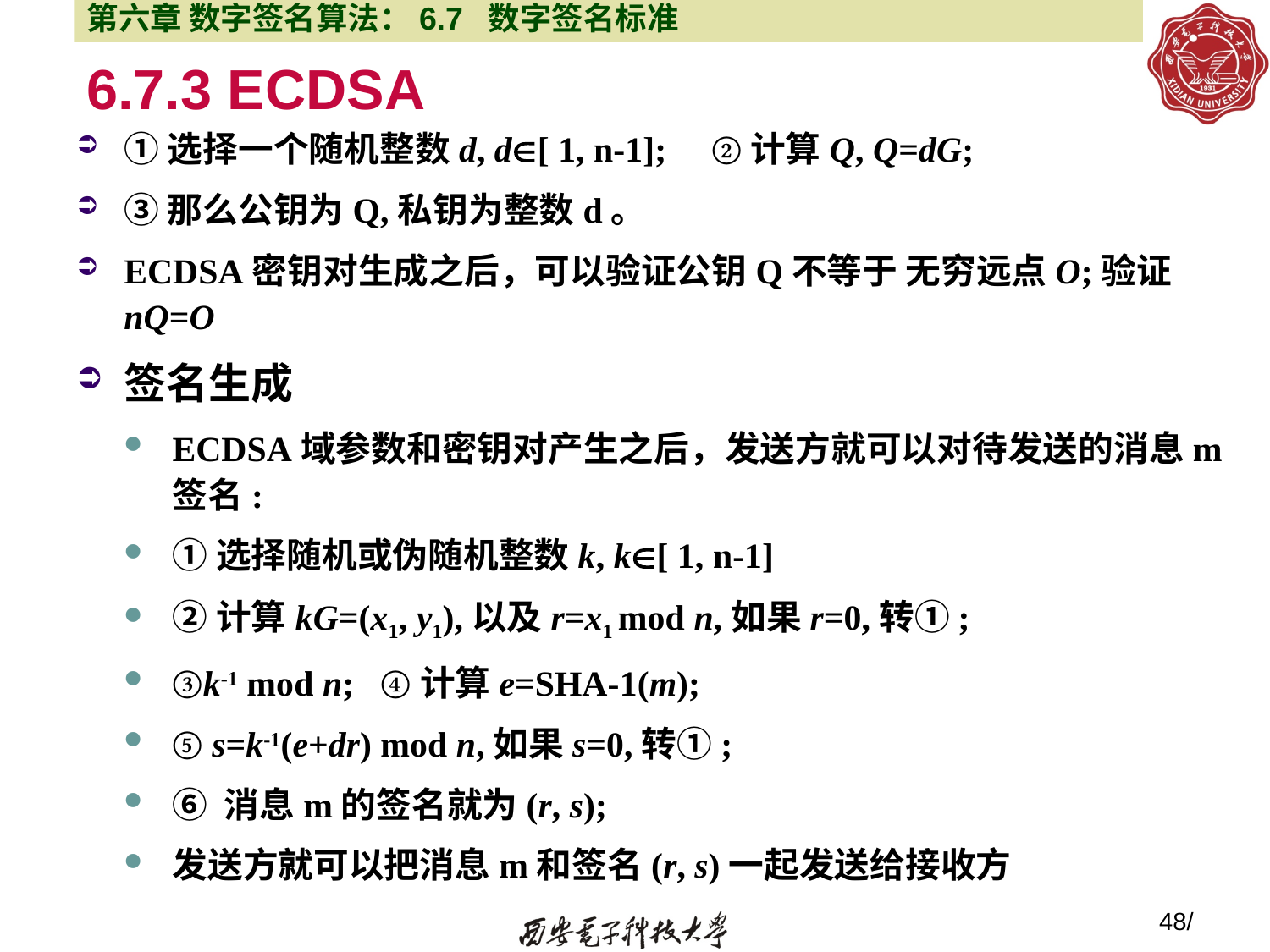

第六章 数字签名算法：6.7  数字签名标准
# 6.7.3 ECDSA
①选择一个随机整数d, d∈[ 1, n-1];     ②计算Q, Q=dG;
③那么公钥为Q,私钥为整数d。
ECDSA密钥对生成之后，可以验证公钥Q不等于 无穷远点O;验证nQ=O
签名生成
ECDSA域参数和密钥对产生之后，发送方就可以对待发送的消息m签名:
①选择随机或伪随机整数k, k∈[ 1, n-1]
②计算kG=(x1, y1),以及r=x1 mod n,如果r=0,转①;
③k-1 mod n;   ④计算e=SHA-1(m);
⑤ s=k-1(e+dr) mod n,如果s=0,转①;
⑥ 消息m的签名就为(r, s);
发送方就可以把消息m和签名(r, s)一起发送给接收方
48/